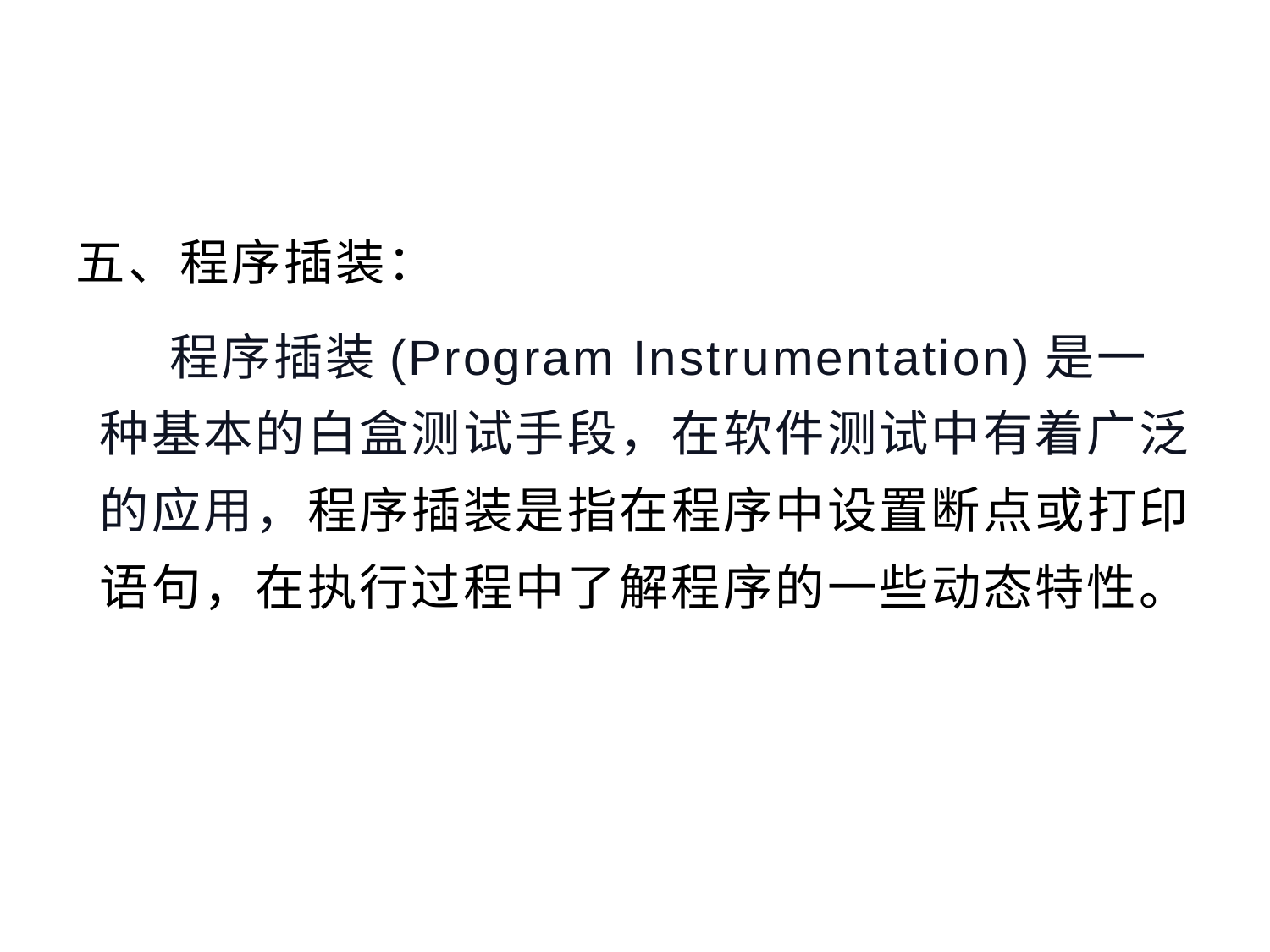

五、程序插装：
      程序插装(Program Instrumentation)是一种基本的白盒测试手段，在软件测试中有着广泛的应用，程序插装是指在程序中设置断点或打印语句，在执行过程中了解程序的一些动态特性。